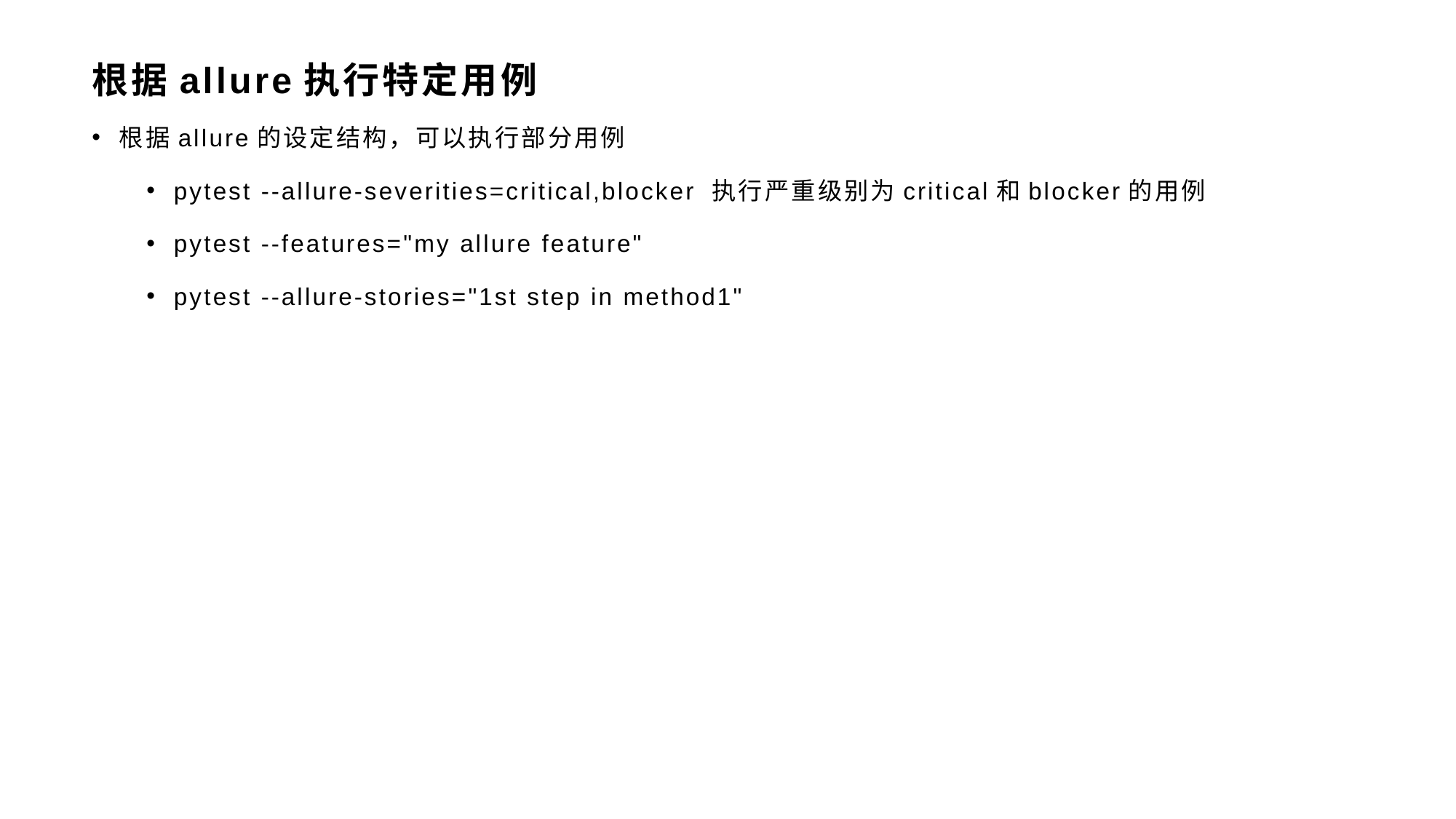

# 根据allure执行特定用例
根据allure的设定结构，可以执行部分用例
pytest --allure-severities=critical,blocker 执行严重级别为critical和blocker的用例
pytest --features="my allure feature"
pytest --allure-stories="1st step in method1"